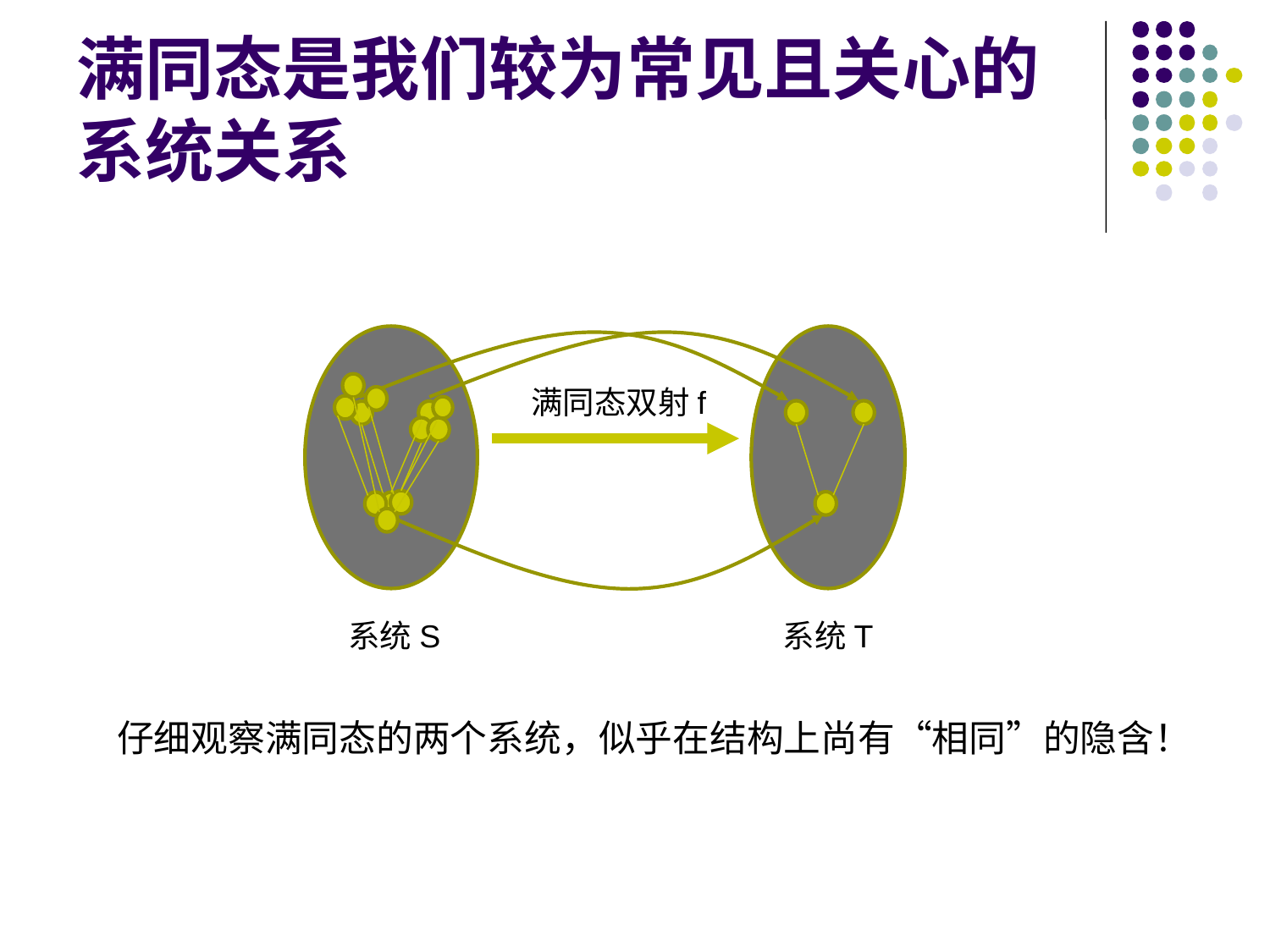

# 满同态是我们较为常见且关心的系统关系

满同态双射f

系统S
系统T
仔细观察满同态的两个系统，似乎在结构上尚有“相同”的隐含！